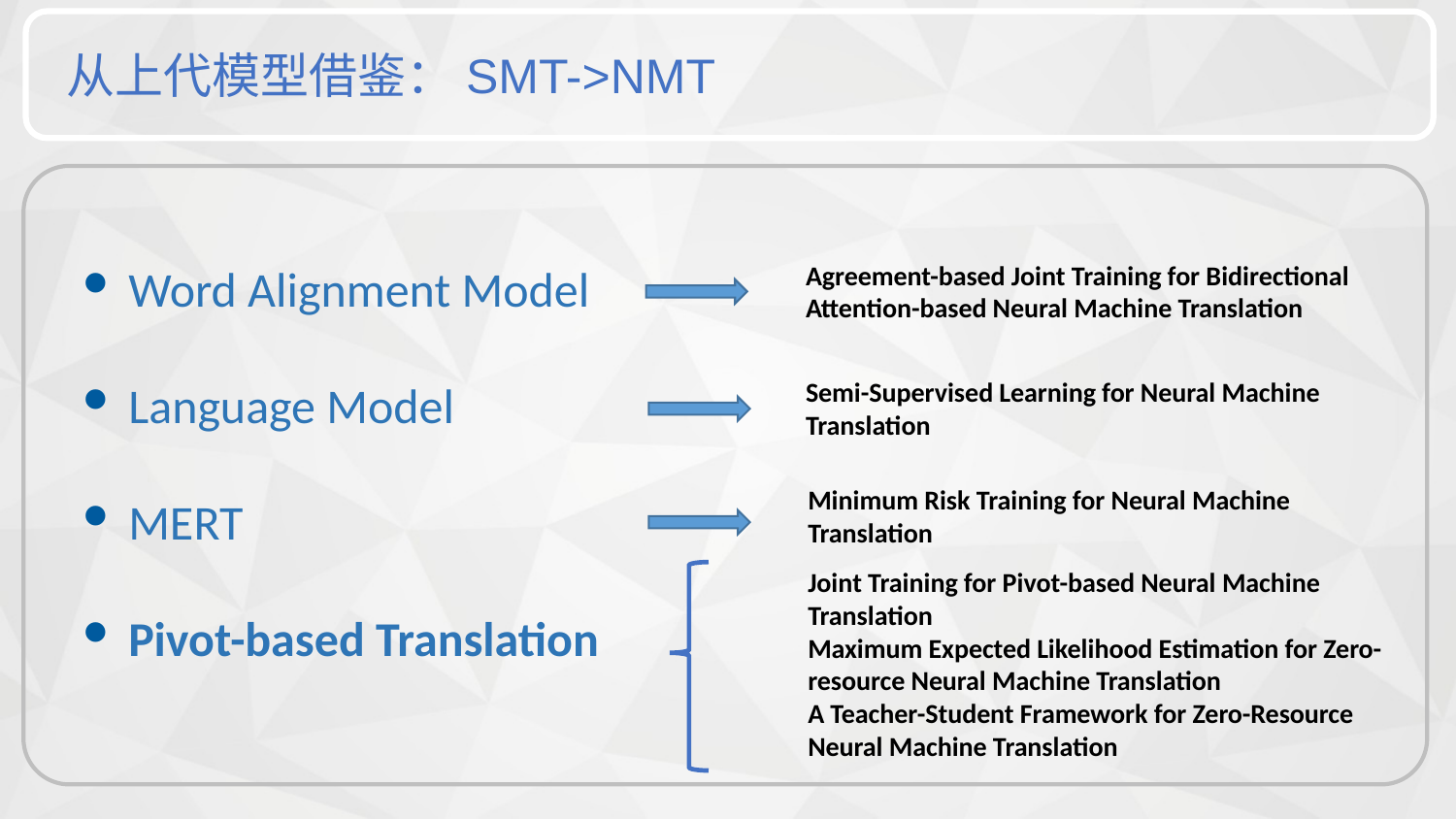

从上代模型借鉴：SMT->NMT

Word Alignment Model

Language Model

MERT

Pivot-based Translation
Agreement-based Joint Training for Bidirectional Attention-based Neural Machine Translation

Semi-Supervised Learning for Neural Machine Translation

Minimum Risk Training for Neural Machine Translation

Joint Training for Pivot-based Neural Machine Translation
Maximum Expected Likelihood Estimation for Zero-resource Neural Machine Translation
A Teacher-Student Framework for Zero-Resource Neural Machine Translation